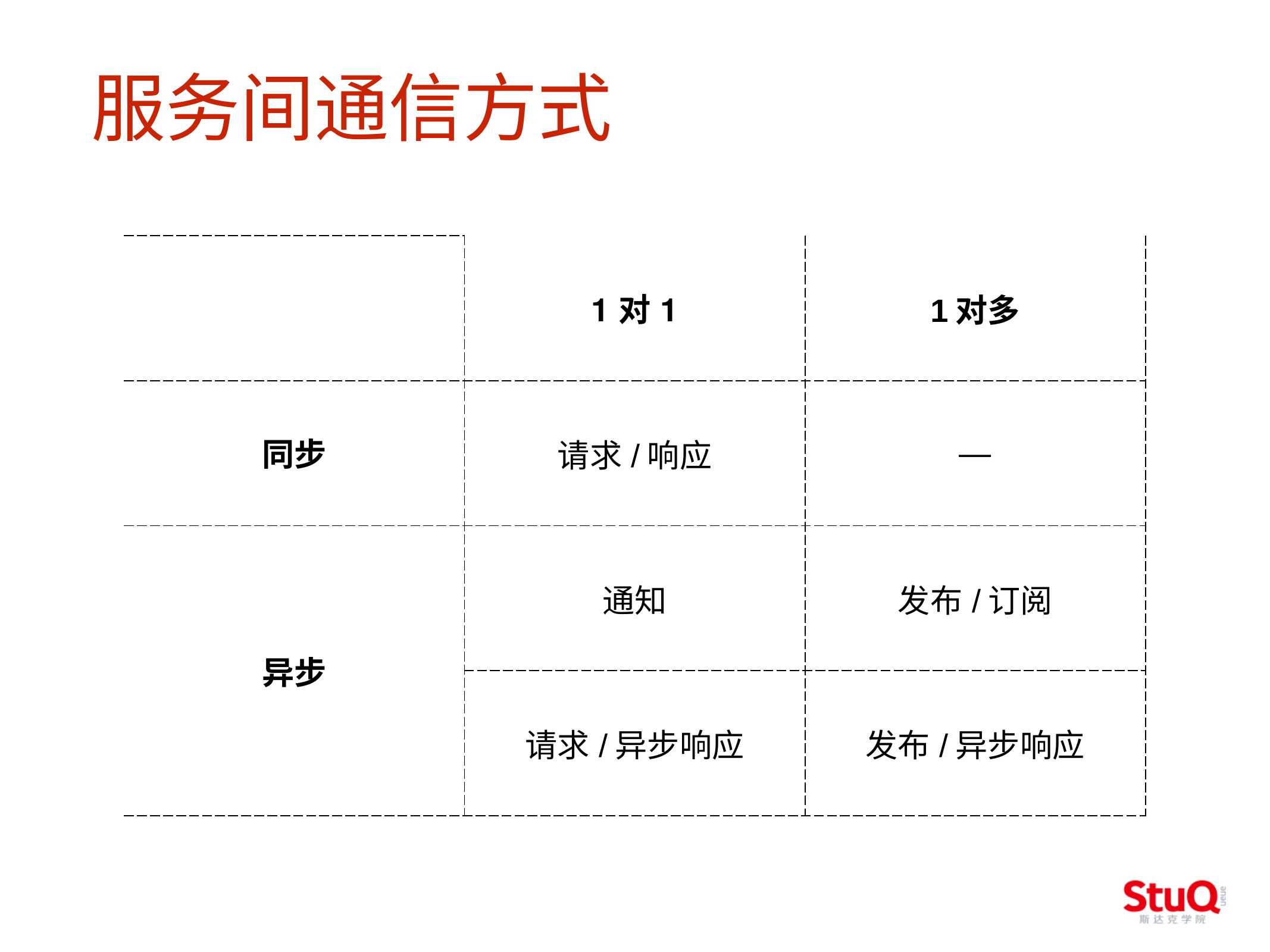

服务间通信方式
|  | 1对1 | 1对多 |
| --- | --- | --- |
| 同步 | 请求/响应 | — |
| 异步 | 通知 | 发布/订阅 |
|  | 请求/异步响应 | 发布/异步响应 |